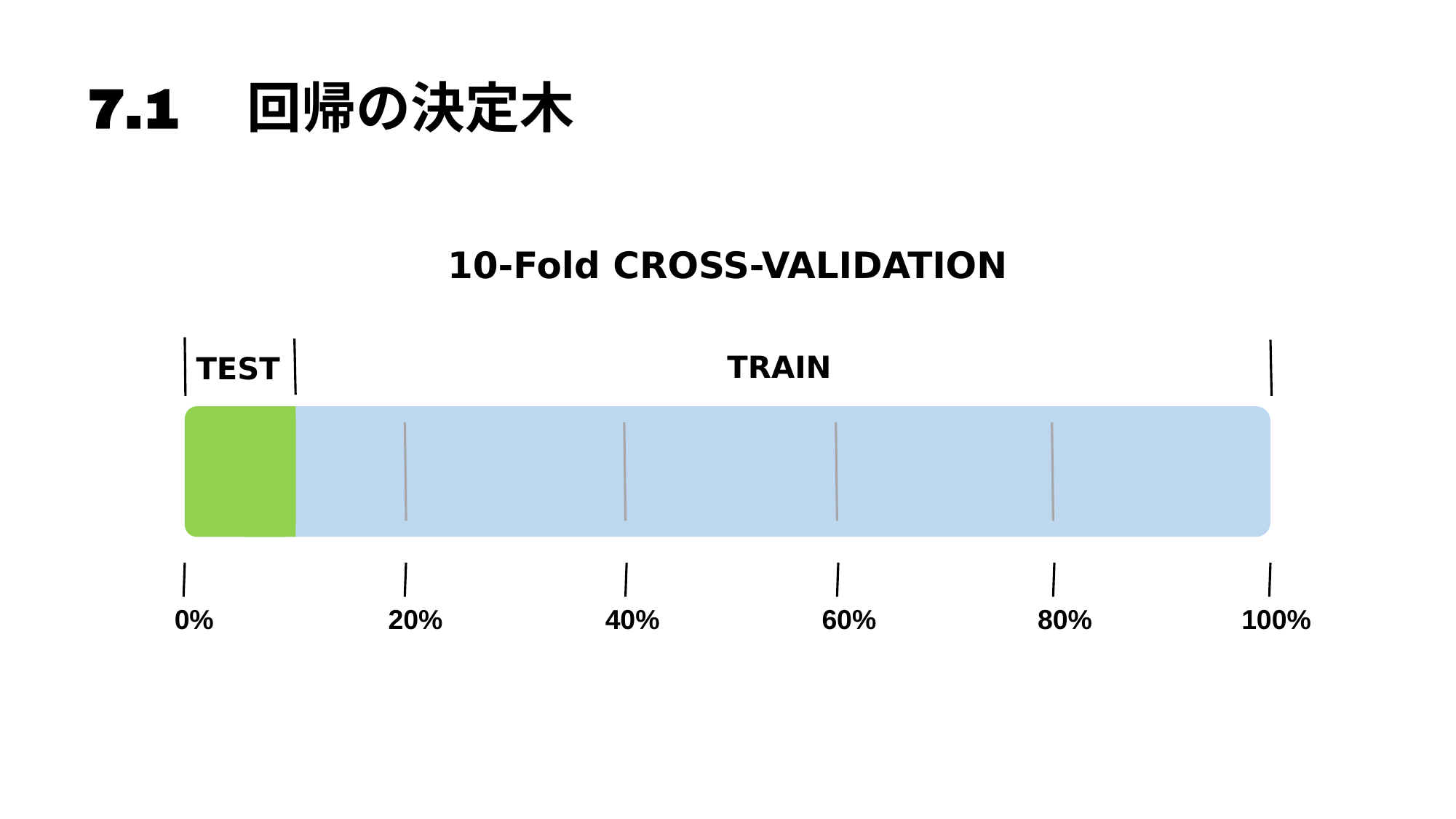

# 7.1　回帰の決定木
10-Fold CROSS-VALIDATION
TRAIN
TEST

0%
20%
40%
60%
80%
100%